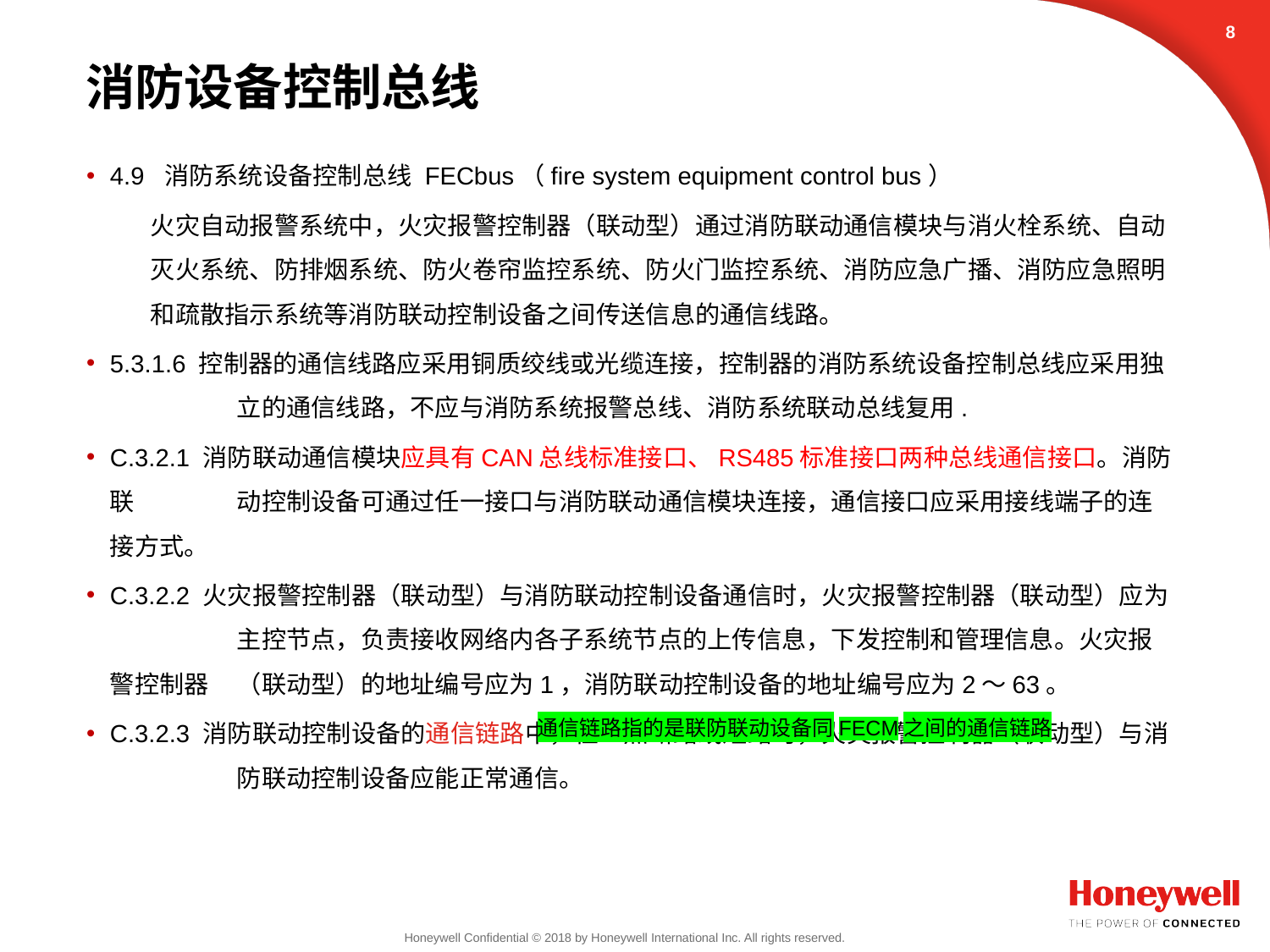

8
# 消防设备控制总线
4.9  消防系统设备控制总线 FECbus（fire system equipment control bus）
	火灾自动报警系统中，火灾报警控制器（联动型）通过消防联动通信模块与消火栓系统、自动灭火系统、防排烟系统、防火卷帘监控系统、防火门监控系统、消防应急广播、消防应急照明和疏散指示系统等消防联动控制设备之间传送信息的通信线路。
5.3.1.6 控制器的通信线路应采用铜质绞线或光缆连接，控制器的消防系统设备控制总线应采用独	立的通信线路，不应与消防系统报警总线、消防系统联动总线复用.
C.3.2.1 消防联动通信模块应具有CAN总线标准接口、RS485标准接口两种总线通信接口。消防联	动控制设备可通过任一接口与消防联动通信模块连接，通信接口应采用接线端子的连接方式。
C.3.2.2 火灾报警控制器（联动型）与消防联动控制设备通信时，火灾报警控制器（联动型）应为	主控节点，负责接收网络内各子系统节点的上传信息，下发控制和管理信息。火灾报警控制器	（联动型）的地址编号应为1，消防联动控制设备的地址编号应为2～63。
C.3.2.3 消防联动控制设备的通信链路中，任一点断路或短路时，火灾报警控制器（联动型）与消	防联动控制设备应能正常通信。

通信链路指的是联防联动设备同FECM之间的通信链路